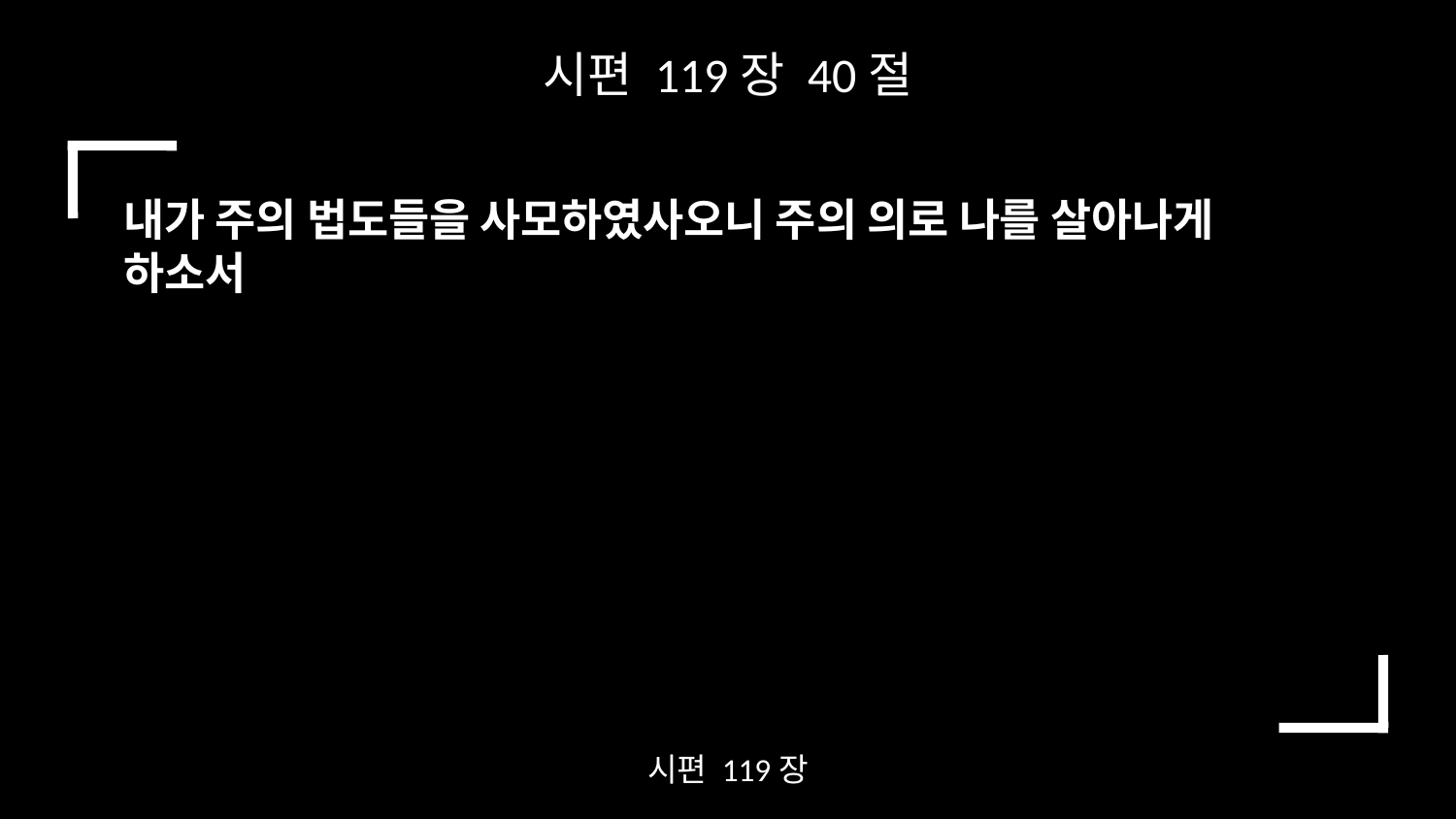

시편 119장 40절

내가 주의 법도들을 사모하였사오니 주의 의로 나를 살아나게 하소서

시편 119장